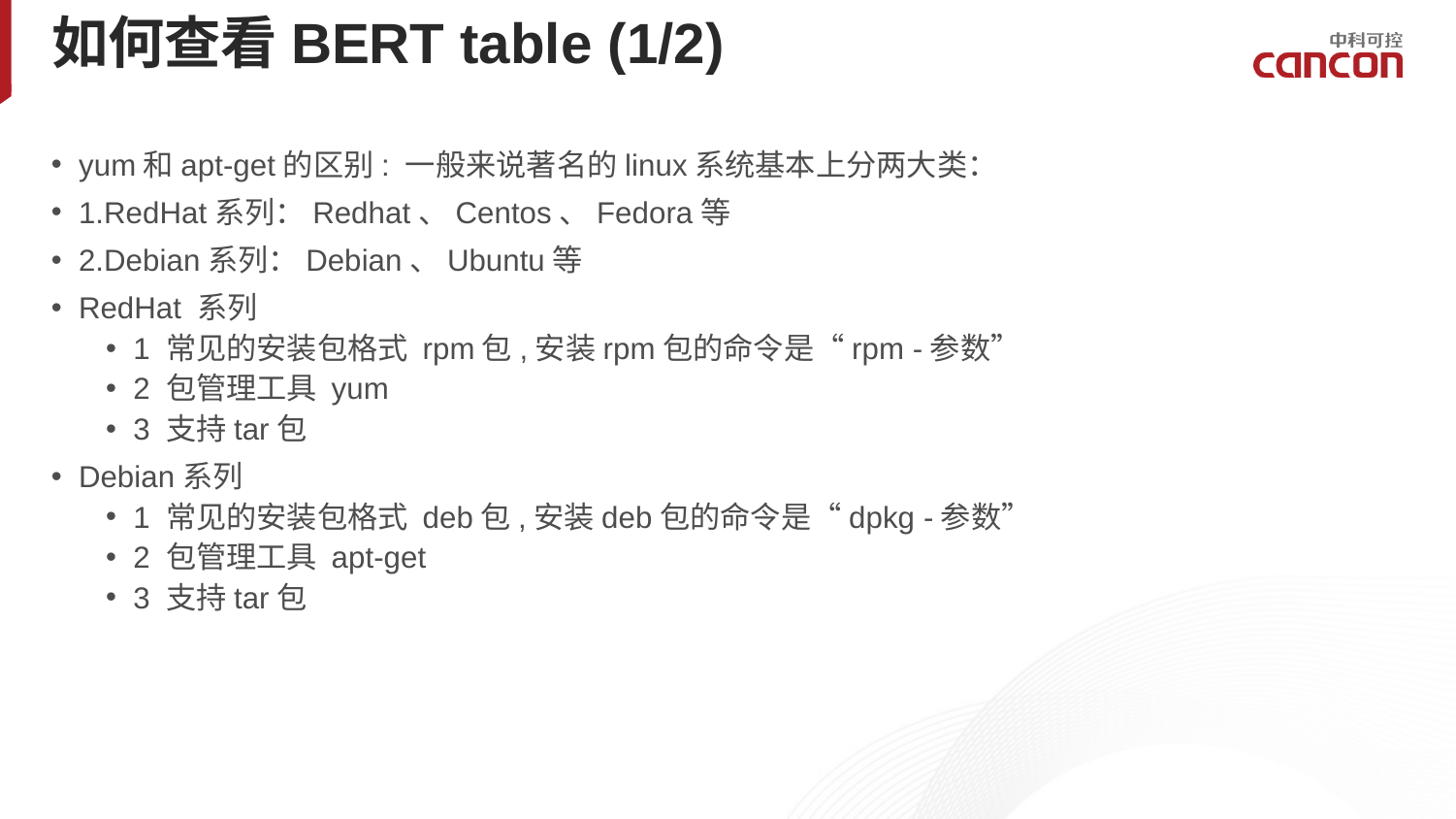

# 如何查看BERT table (1/2)
yum和apt-get的区别: 一般来说著名的linux系统基本上分两大类：
1.RedHat系列：Redhat、Centos、Fedora等
2.Debian系列：Debian、Ubuntu等
RedHat 系列
1 常见的安装包格式 rpm包,安装rpm包的命令是“rpm -参数”
2 包管理工具 yum
3 支持tar包
Debian系列
1 常见的安装包格式 deb包,安装deb包的命令是“dpkg -参数”
2 包管理工具 apt-get
3 支持tar包